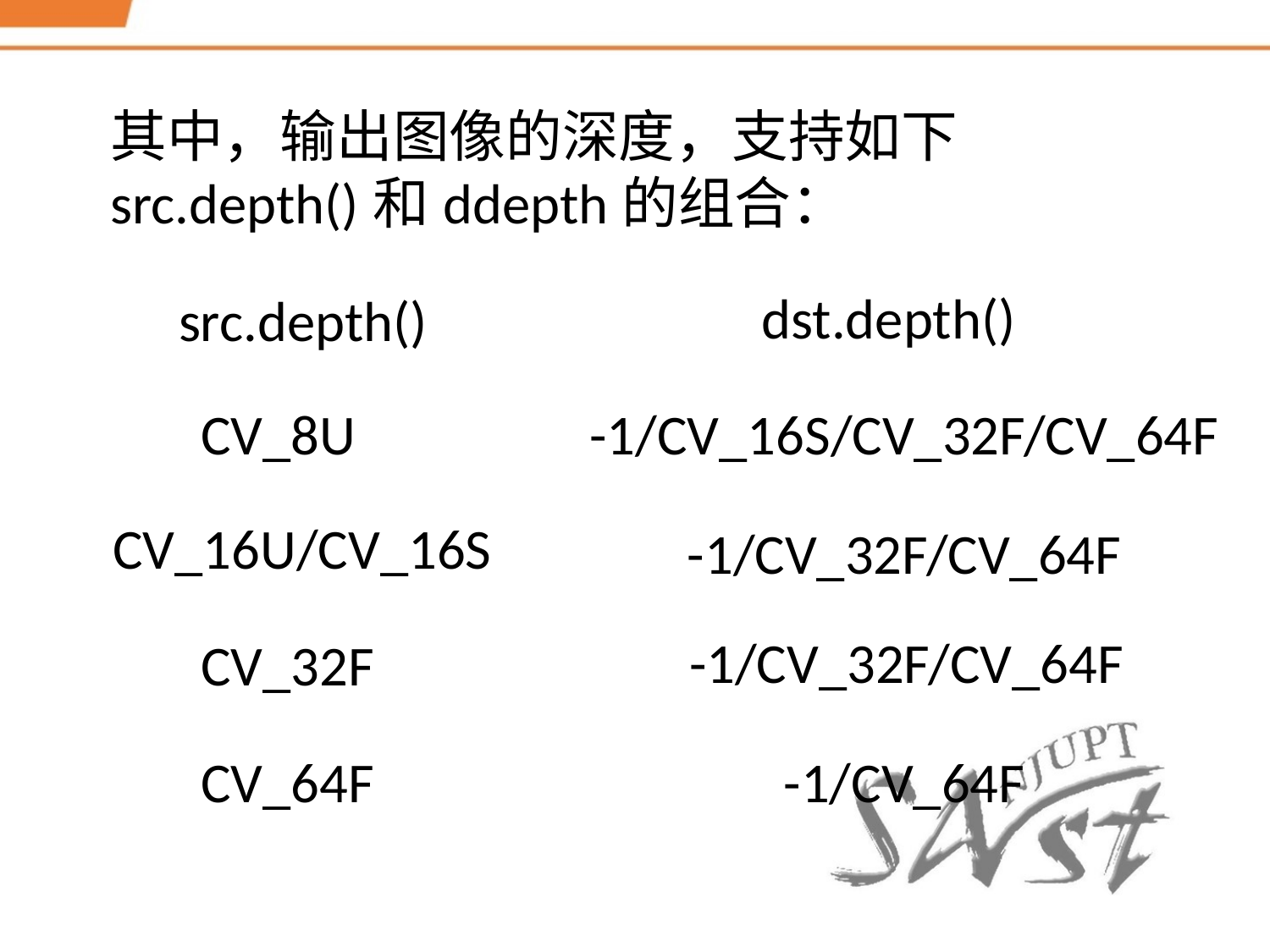

其中，输出图像的深度，支持如下src.depth()和ddepth的组合：
dst.depth()
src.depth()
-1/CV_16S/CV_32F/CV_64F
CV_8U
CV_16U/CV_16S
-1/CV_32F/CV_64F
-1/CV_32F/CV_64F
CV_32F
CV_64F
-1/CV_64F